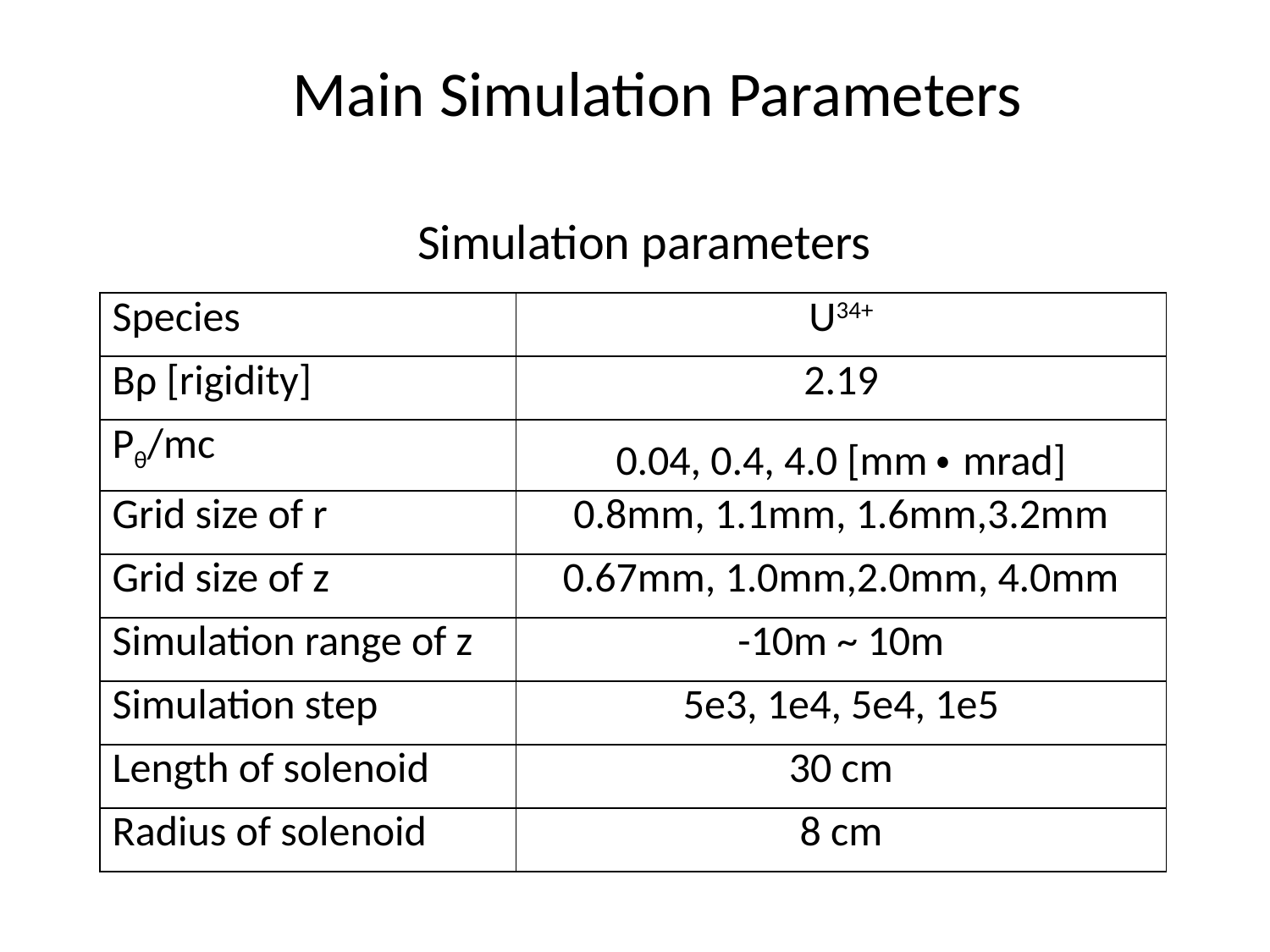

Main Simulation Parameters
Simulation parameters
| Species | U34+ |
| --- | --- |
| Bρ [rigidity] | 2.19 |
| Pθ/mc | 0.04, 0.4, 4.0 [mm・mrad] |
| Grid size of r | 0.8mm, 1.1mm, 1.6mm,3.2mm |
| Grid size of z | 0.67mm, 1.0mm,2.0mm, 4.0mm |
| Simulation range of z | -10m ~ 10m |
| Simulation step | 5e3, 1e4, 5e4, 1e5 |
| Length of solenoid | 30 cm |
| Radius of solenoid | 8 cm |